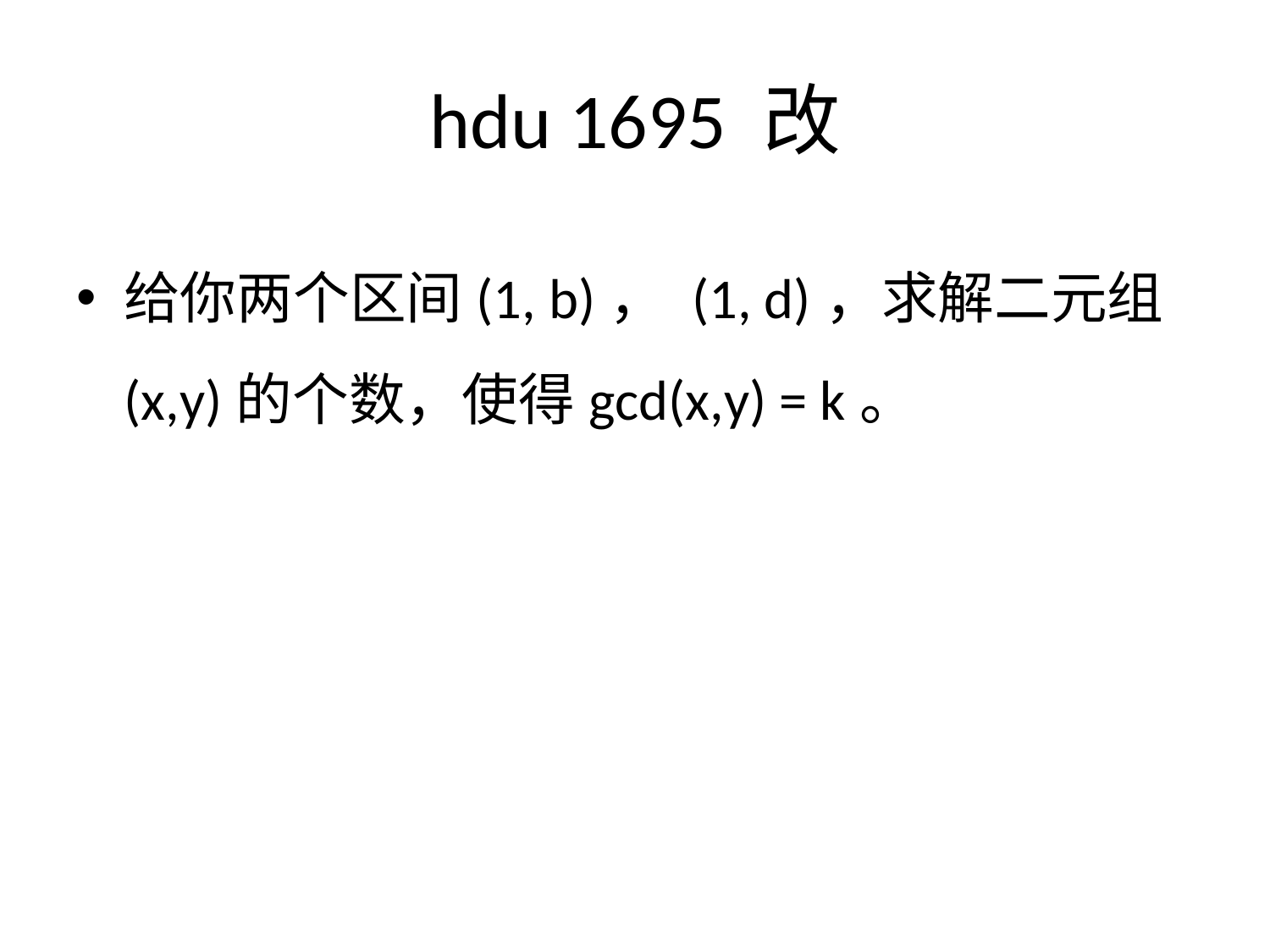

# hdu 1695 改
给你两个区间(1, b)， (1, d)，求解二元组(x,y)的个数，使得gcd(x,y) = k。